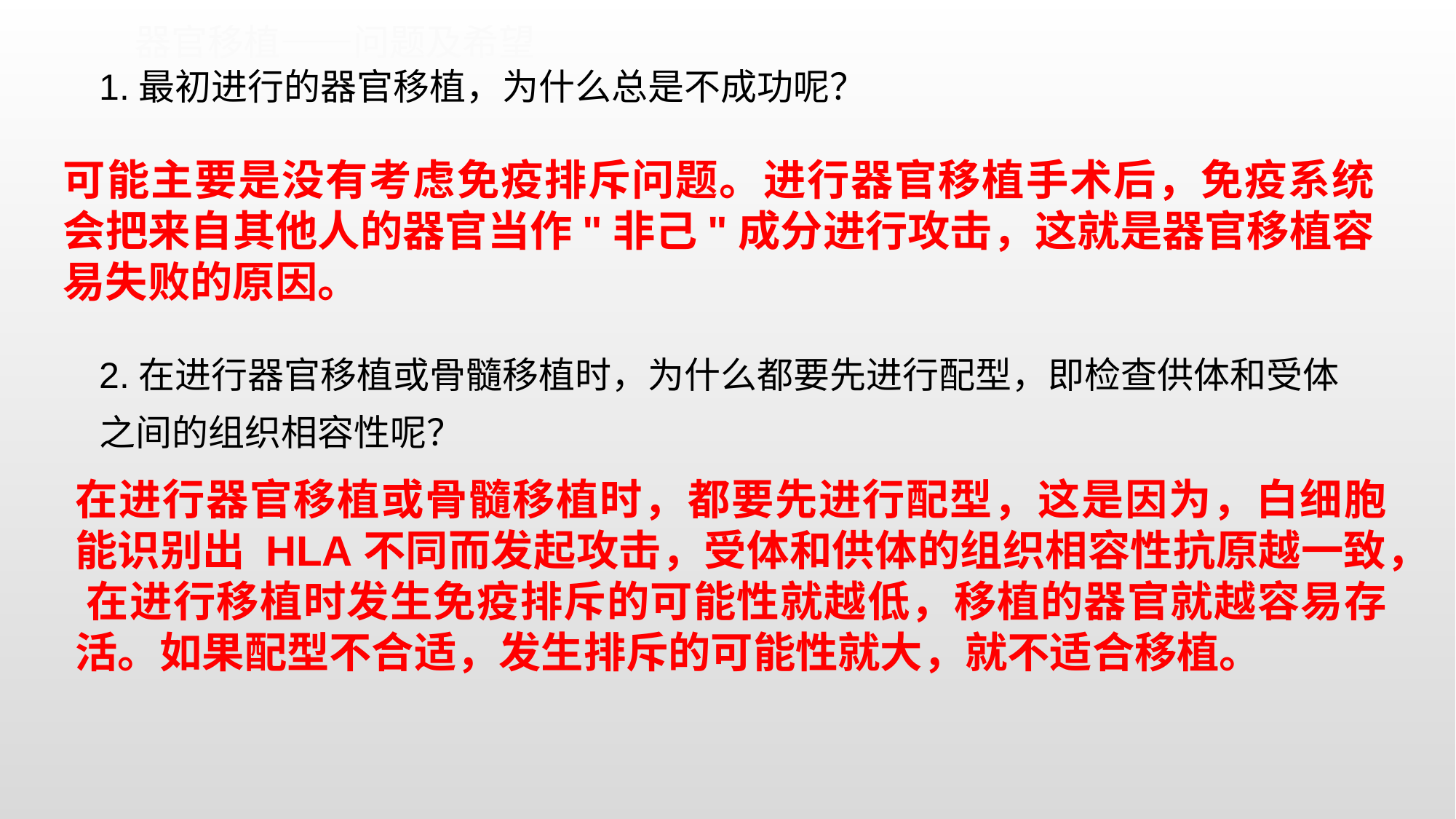

器官移植——问题及希望
1.最初进行的器官移植，为什么总是不成功呢？

2.在进行器官移植或骨髓移植时，为什么都要先进行配型，即检查供体和受体之间的组织相容性呢？

可能主要是没有考虑免疫排斥问题。进行器官移植手术后，免疫系统会把来自其他人的器官当作"非己"成分进行攻击，这就是器官移植容易失败的原因。
在进行器官移植或骨髓移植时，都要先进行配型，这是因为，白细胞能识别出 HLA不同而发起攻击，受体和供体的组织相容性抗原越一致， 在进行移植时发生免疫排斥的可能性就越低，移植的器官就越容易存活。如果配型不合适，发生排斥的可能性就大，就不适合移植。